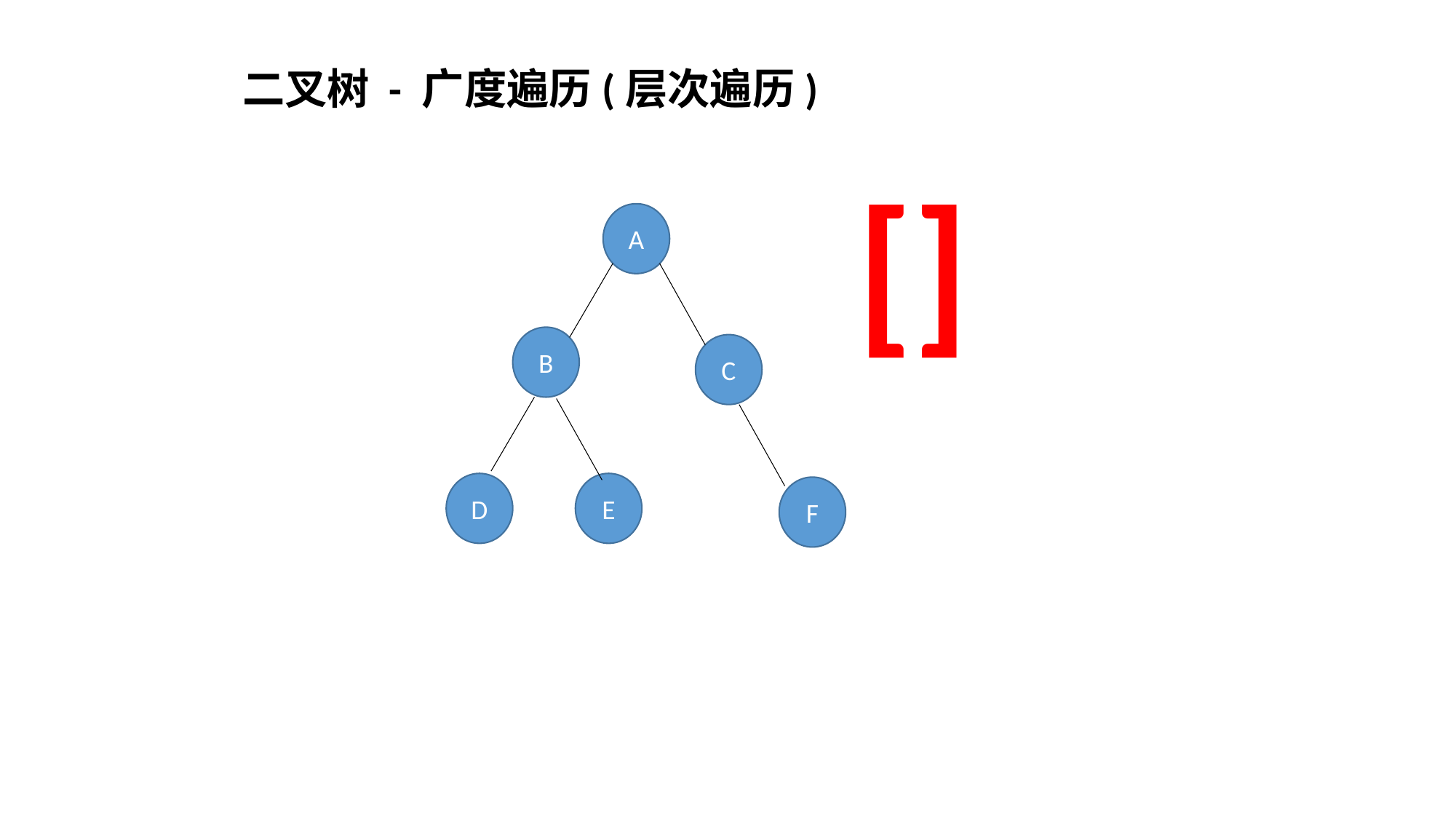

二叉树 - 广度遍历(层次遍历)
[]
A
B
C
D
E
F